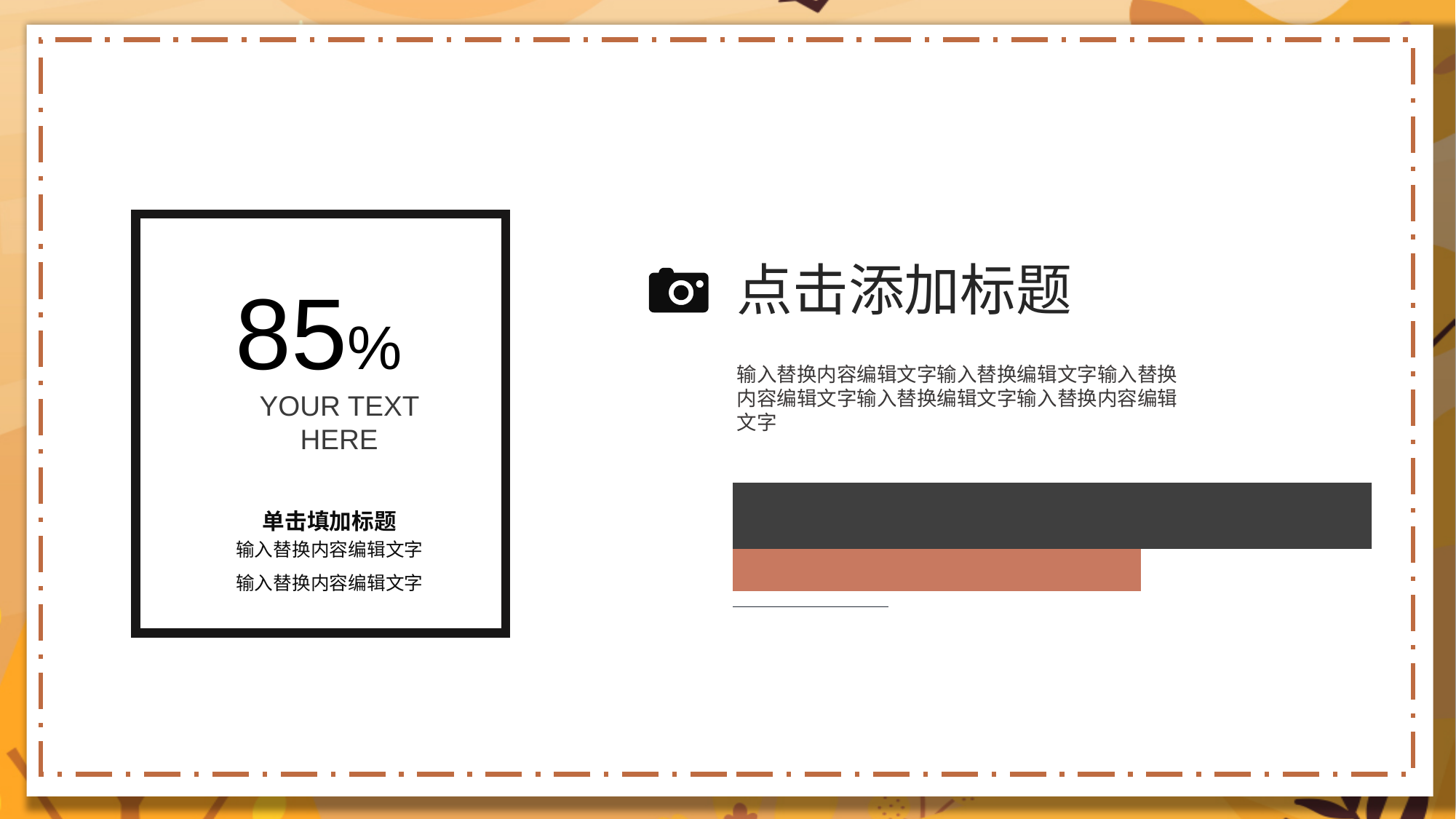

点击添加标题
85%

输入替换内容编辑文字输入替换编辑文字输入替换内容编辑文字输入替换编辑文字输入替换内容编辑文字
YOUR TEXT HERE

单击填加标题
输入替换内容编辑文字
输入替换内容编辑文字